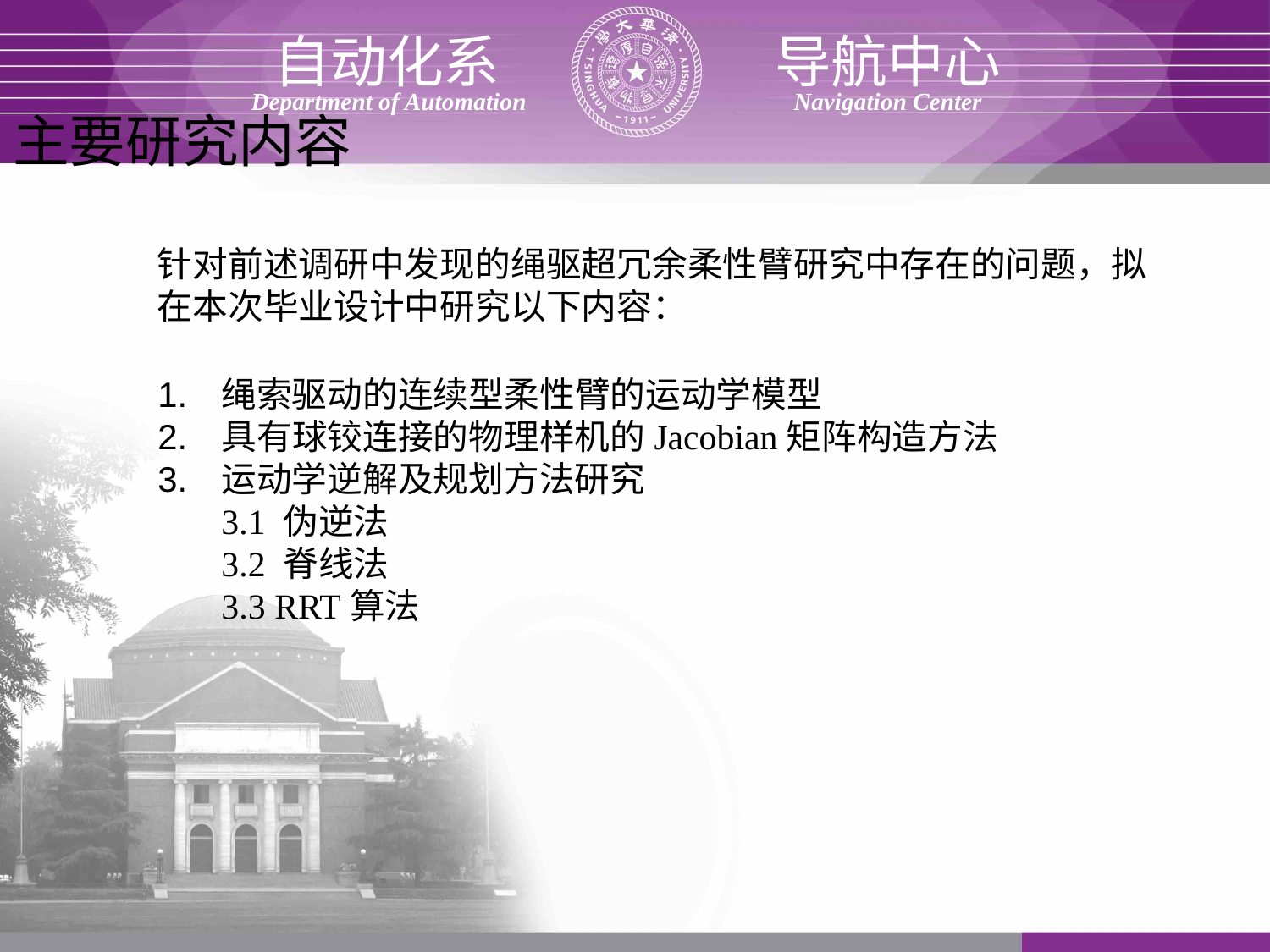

# 主要研究内容
针对前述调研中发现的绳驱超冗余柔性臂研究中存在的问题，拟在本次毕业设计中研究以下内容：
绳索驱动的连续型柔性臂的运动学模型
具有球铰连接的物理样机的Jacobian矩阵构造方法
运动学逆解及规划方法研究
3.1 伪逆法
3.2 脊线法
3.3 RRT算法